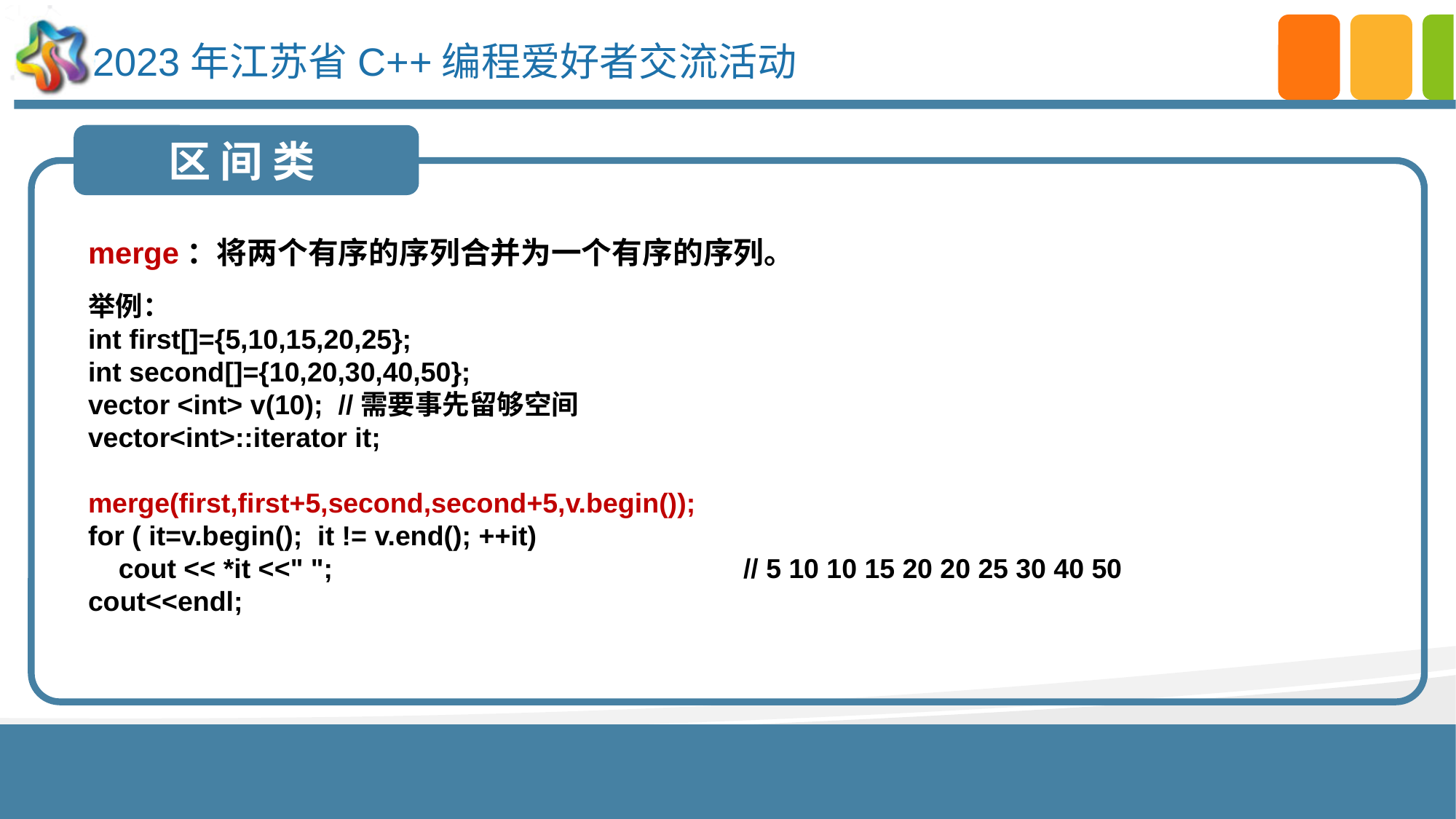

区 间 类
merge：将两个有序的序列合并为一个有序的序列。
举例：
int first[]={5,10,15,20,25};
int second[]={10,20,30,40,50};
vector <int> v(10);  //需要事先留够空间
vector<int>::iterator it;

merge(first,first+5,second,second+5,v.begin());
for ( it=v.begin();  it != v.end(); ++it)
    cout << *it <<" ";				// 5 10 10 15 20 20 25 30 40 50
cout<<endl;